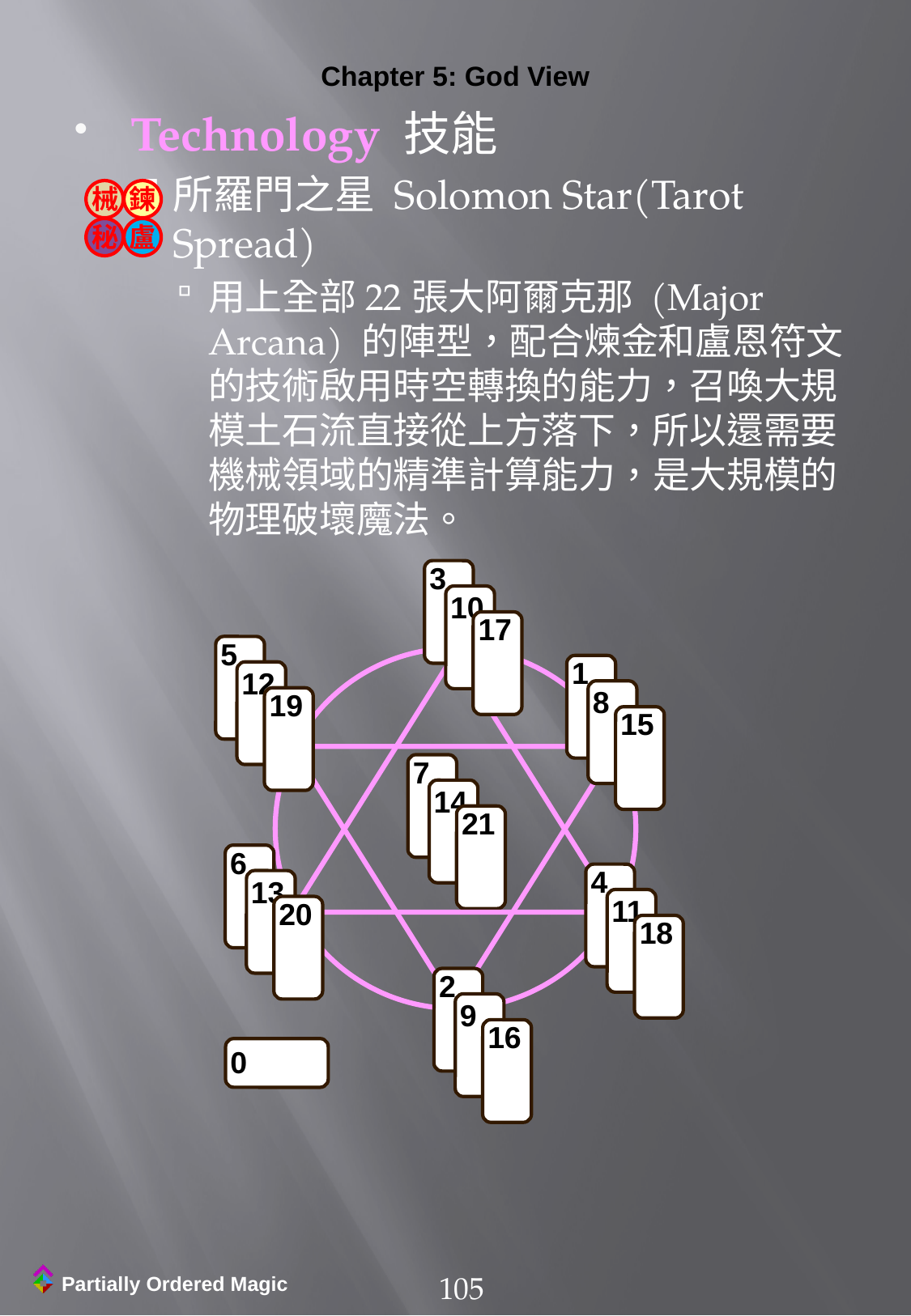

# Chapter 5: God View
Technology 技能
所羅門之星 Solomon Star(Tarot Spread)
用上全部22張大阿爾克那 (Major Arcana) 的陣型，配合煉金和盧恩符文的技術啟用時空轉換的能力，召喚大規模土石流直接從上方落下，所以還需要機械領域的精準計算能力，是大規模的物理破壞魔法。

械

鍊

秘

盧

3

10

17

5

12

19

1

8

15

7

14

21

6

13

20

4

11

18

2

9

16

0